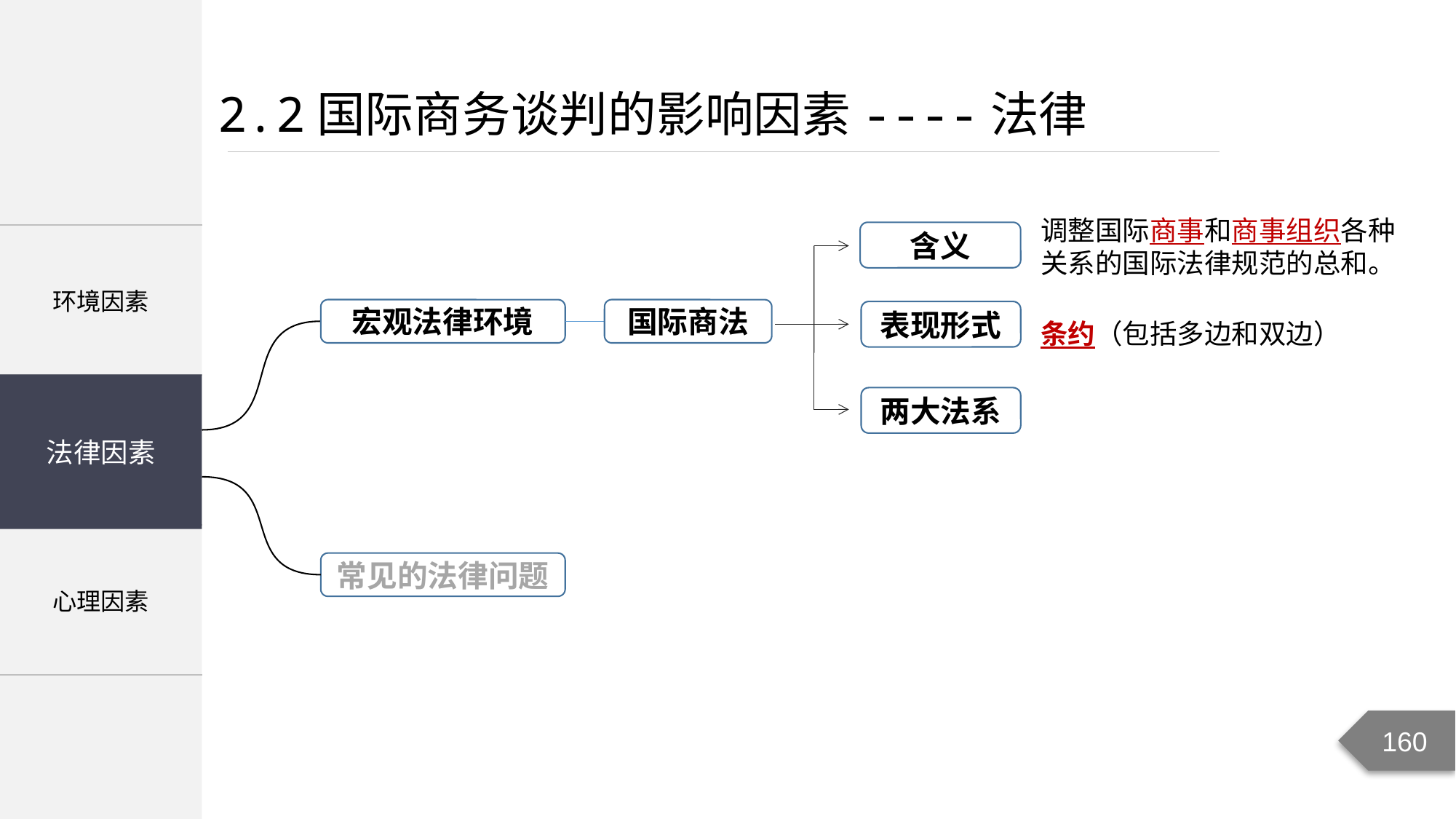

2.2国际商务谈判的影响因素----法律
调整国际商事和商事组织各种
关系的国际法律规范的总和。
含义
| 环境因素 |
| --- |
| 法律因素 |
| 心理因素 |

条约（包括多边和双边）
宏观法律环境
国际商法
表现形式
法律因素

两大法系
常见的法律问题
160